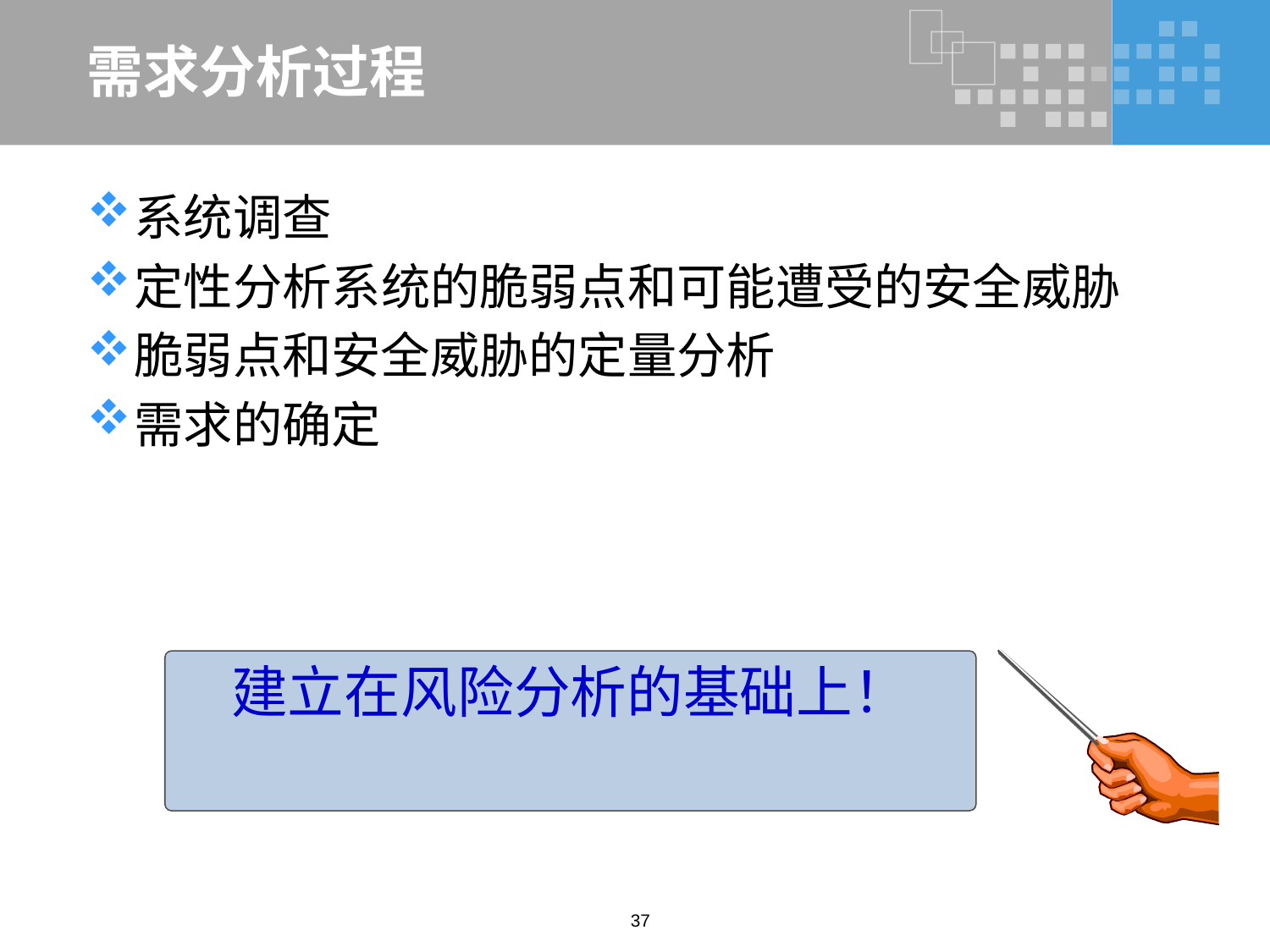

# 需求分析过程
系统调查
定性分析系统的脆弱点和可能遭受的安全威胁
脆弱点和安全威胁的定量分析
需求的确定

建立在风险分析的基础上！
37